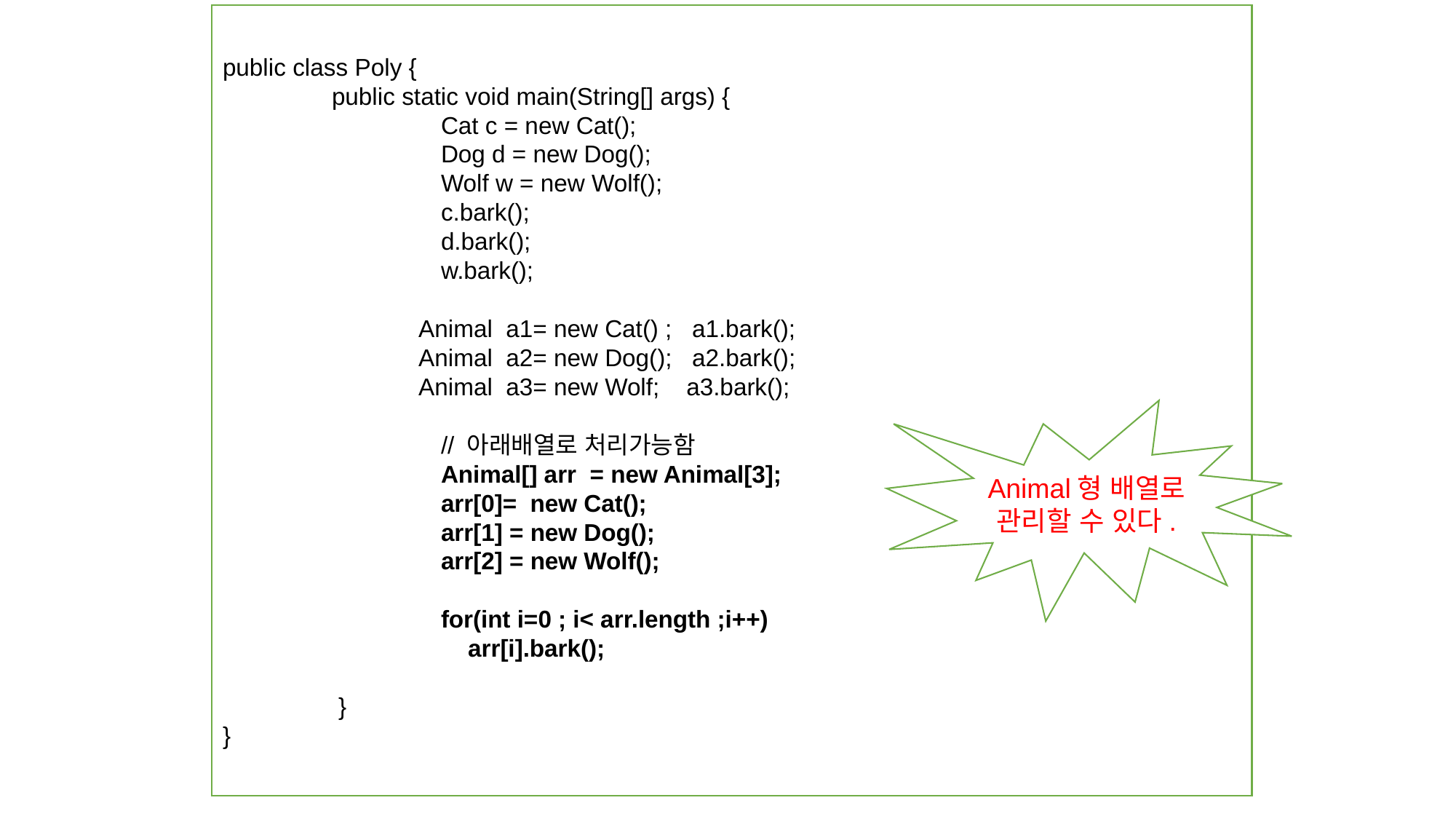

public class Poly {
	public static void main(String[] args) {
		Cat c = new Cat();
		Dog d = new Dog();
		Wolf w = new Wolf();
		c.bark();
		d.bark();
		w.bark();

                     Animal  a1= new Cat() ;   a1.bark();
                     Animal  a2= new Dog();   a2.bark();
                     Animal  a3= new Wolf;    a3.bark();

		// 아래배열로 처리가능함
		Animal[] arr  = new Animal[3];
		arr[0]=  new Cat();
		arr[1] = new Dog();
		arr[2] = new Wolf();

		for(int i=0 ; i< arr.length ;i++)
		    arr[i].bark();

	 }
}
Animal형 배열로 관리할 수 있다.